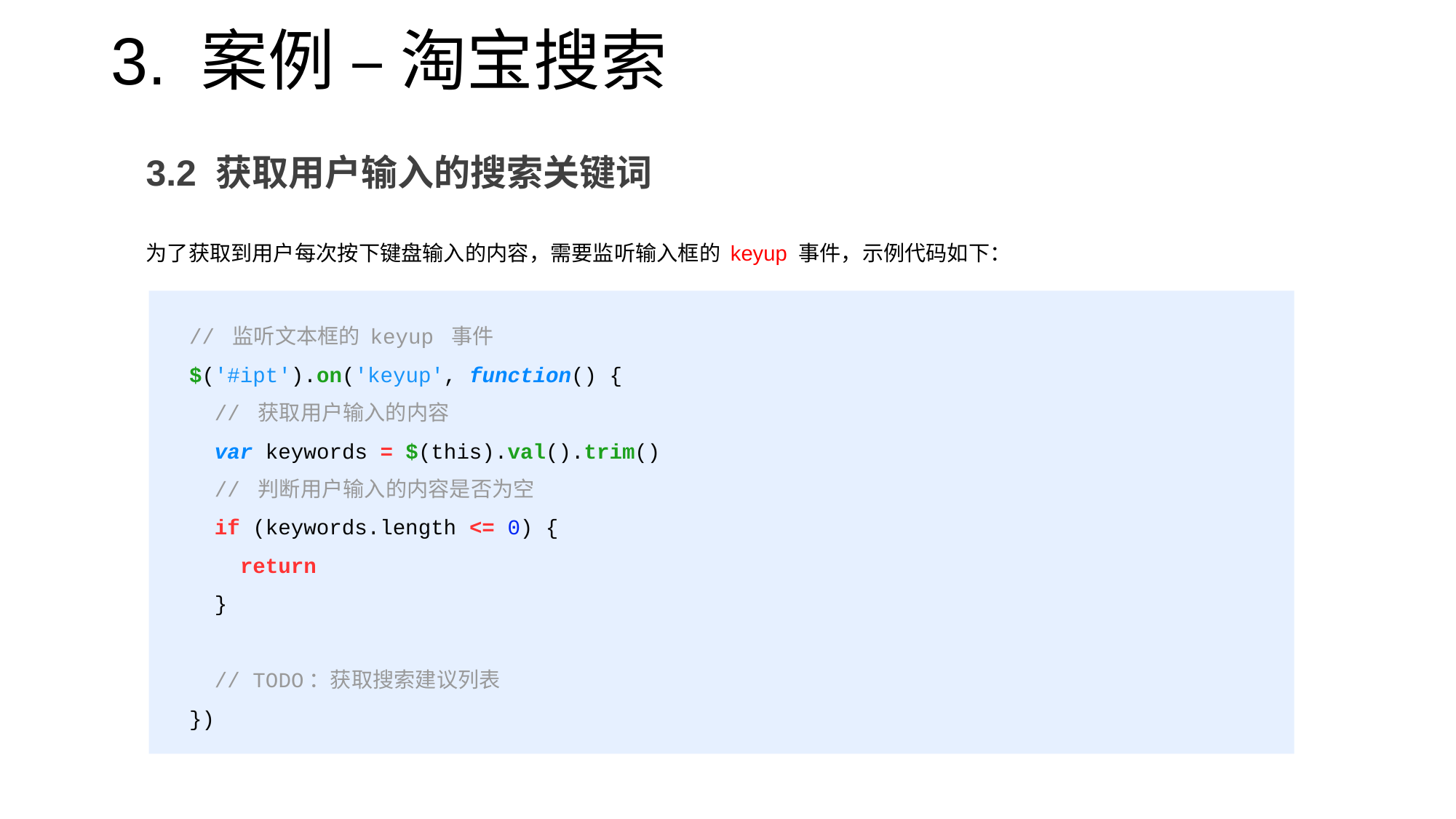

# 3. 案例 – 淘宝搜索
3.2 获取用户输入的搜索关键词
为了获取到用户每次按下键盘输入的内容，需要监听输入框的 keyup 事件，示例代码如下：

 // 监听文本框的 keyup 事件
 $('#ipt').on('keyup', function() {
   // 获取用户输入的内容
   var keywords = $(this).val().trim()
   // 判断用户输入的内容是否为空
   if (keywords.length <= 0) {
     return
   }
   // TODO：获取搜索建议列表
 })